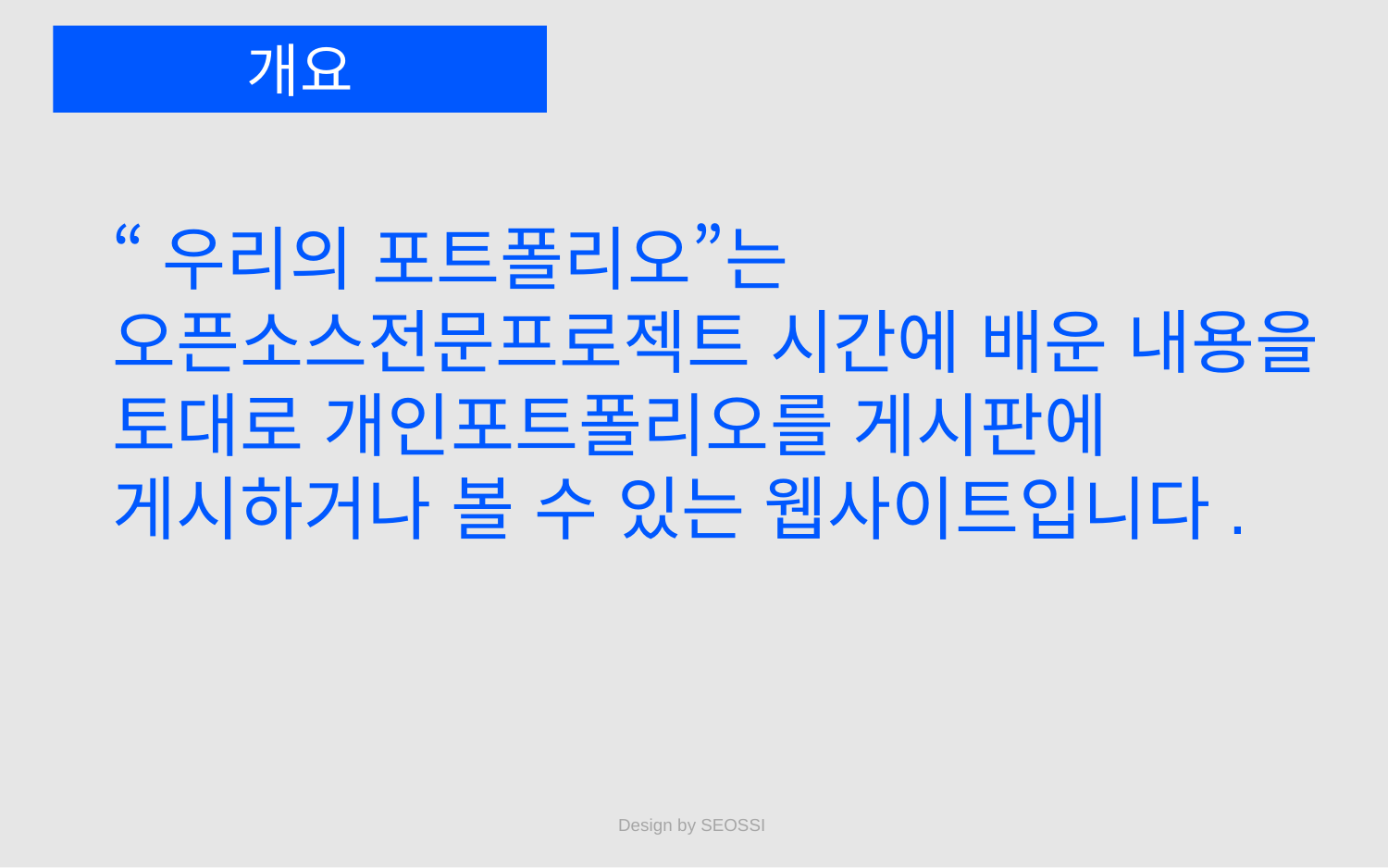

개요
“우리의 포트폴리오”는 오픈소스전문프로젝트 시간에 배운 내용을 토대로 개인포트폴리오를 게시판에 게시하거나 볼 수 있는 웹사이트입니다.

Design by SEOSSI